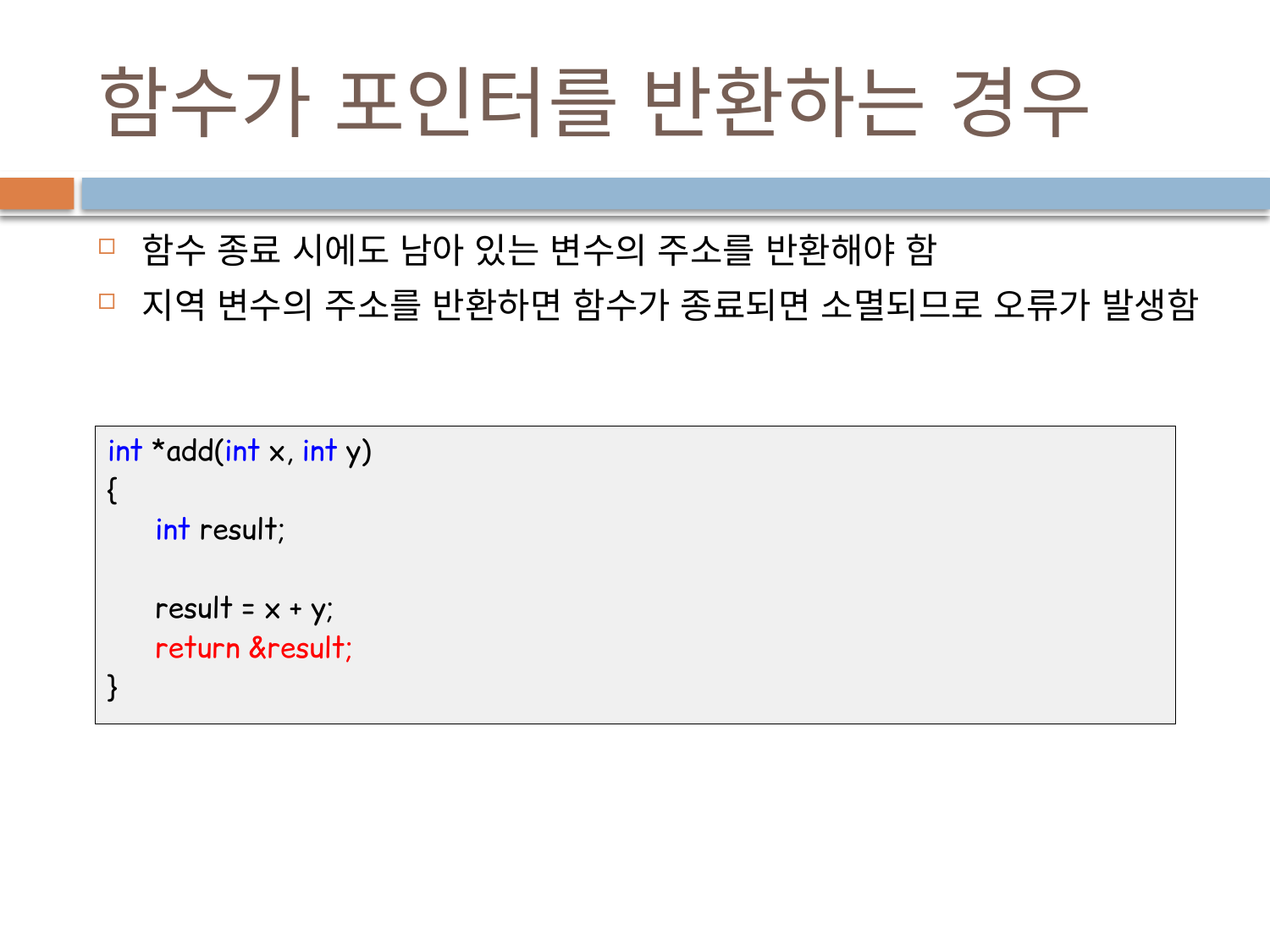

# 함수가 포인터를 반환하는 경우
함수 종료 시에도 남아 있는 변수의 주소를 반환해야 함
지역 변수의 주소를 반환하면 함수가 종료되면 소멸되므로 오류가 발생함

int *add(int x, int y)
{
	int result;

	result = x + y;
	return &result;
}